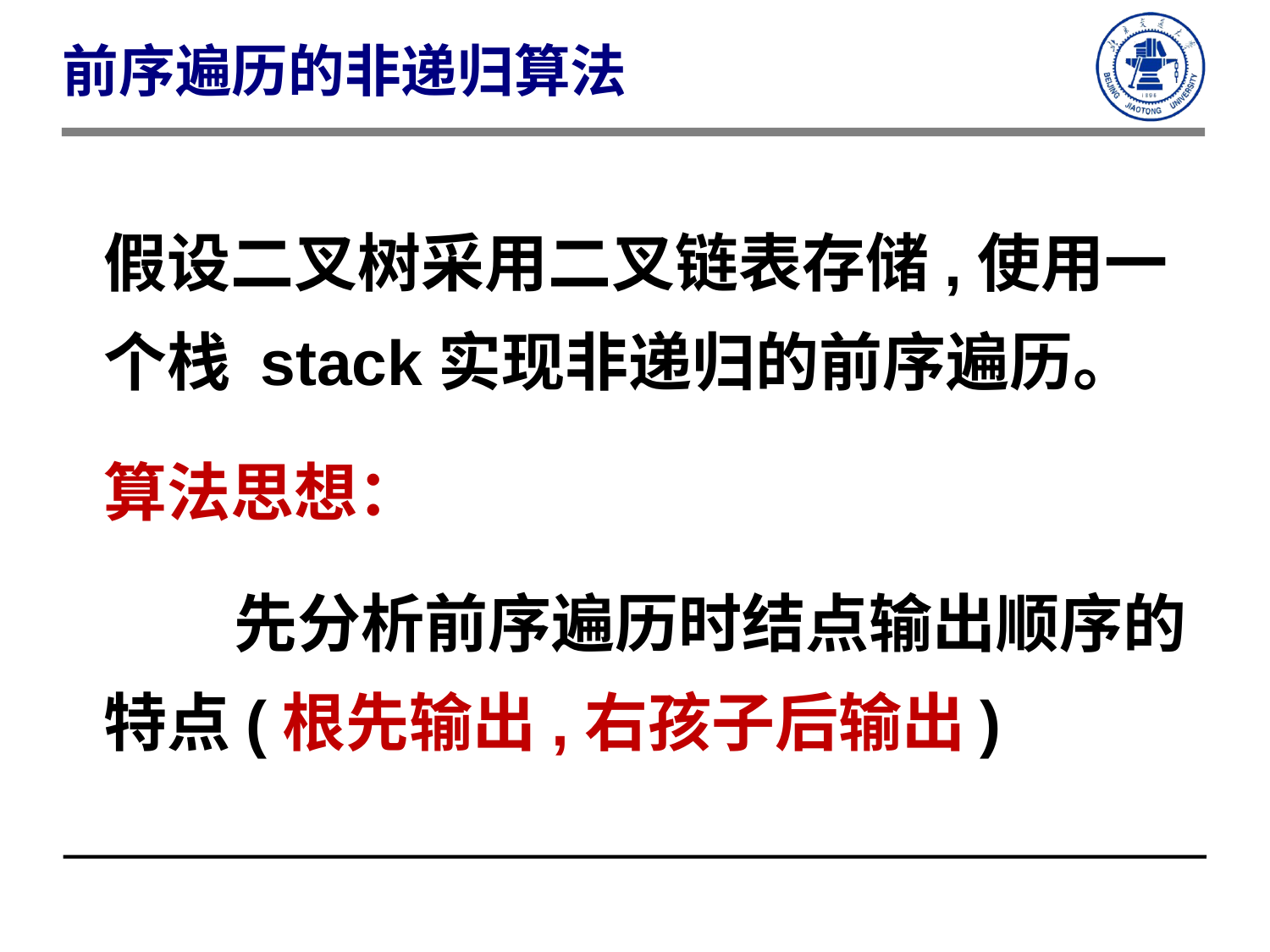

前序遍历的非递归算法
假设二叉树采用二叉链表存储,使用一个栈 stack实现非递归的前序遍历。
算法思想：
        先分析前序遍历时结点输出顺序的特点(根先输出,右孩子后输出)